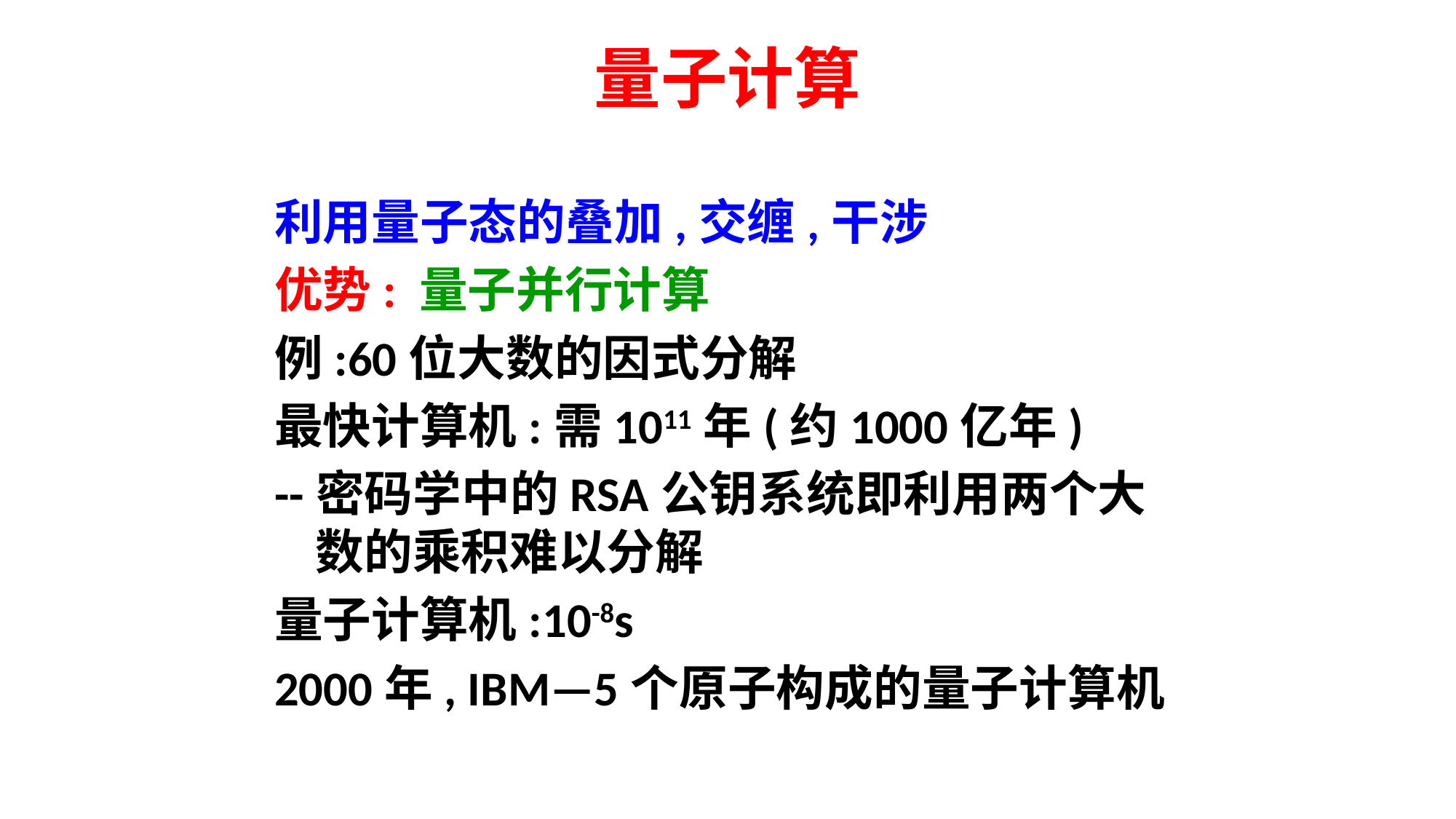

量子计算
利用量子态的叠加,交缠,干涉
优势: 量子并行计算
例:60位大数的因式分解
最快计算机:需1011年(约1000亿年)
--密码学中的RSA公钥系统即利用两个大数的乘积难以分解
量子计算机:10-8s
2000年, IBM—5个原子构成的量子计算机